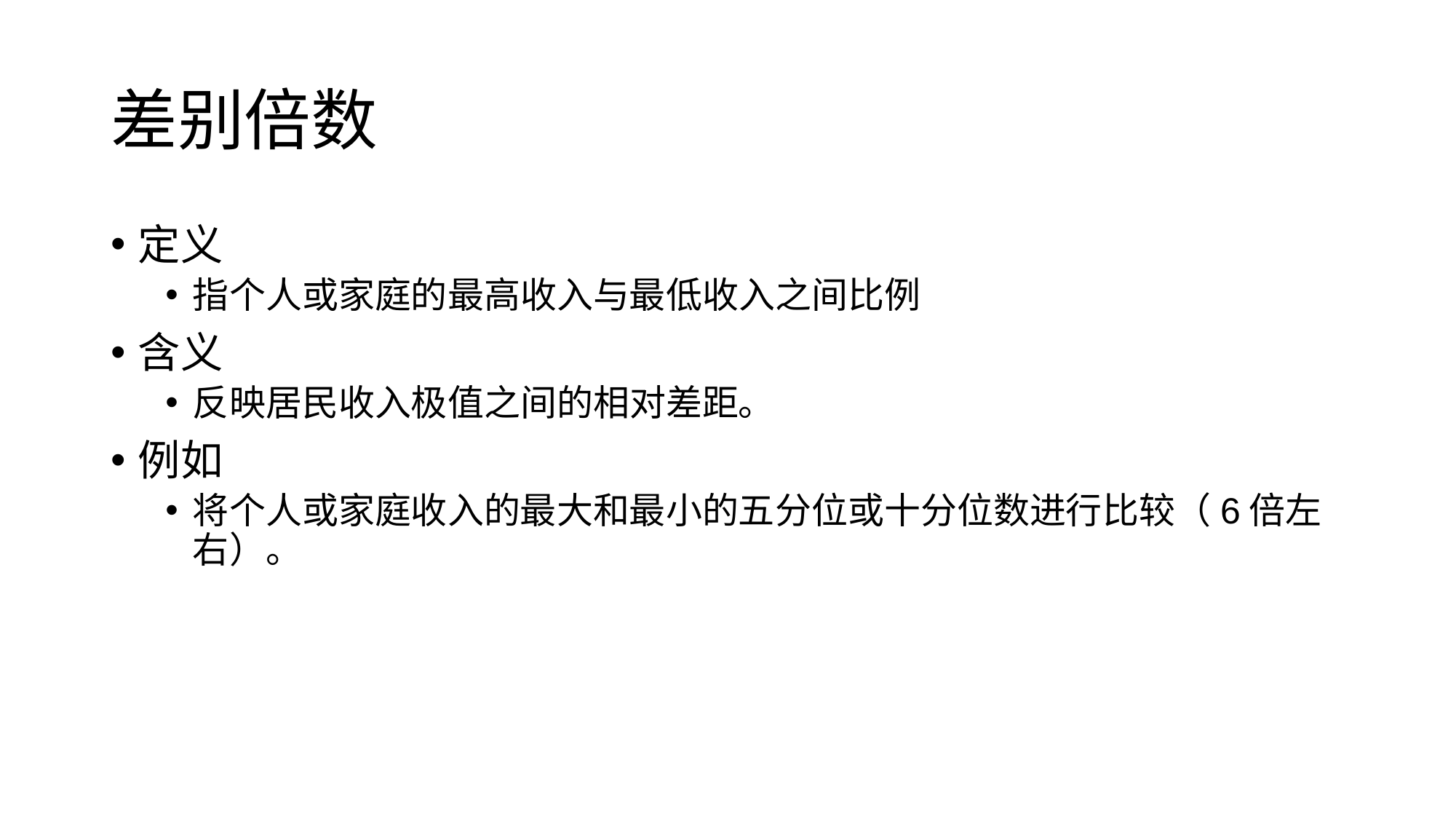

# 差别倍数
定义
指个人或家庭的最高收入与最低收入之间比例
含义
反映居民收入极值之间的相对差距。
例如
将个人或家庭收入的最大和最小的五分位或十分位数进行比较（6倍左右）。